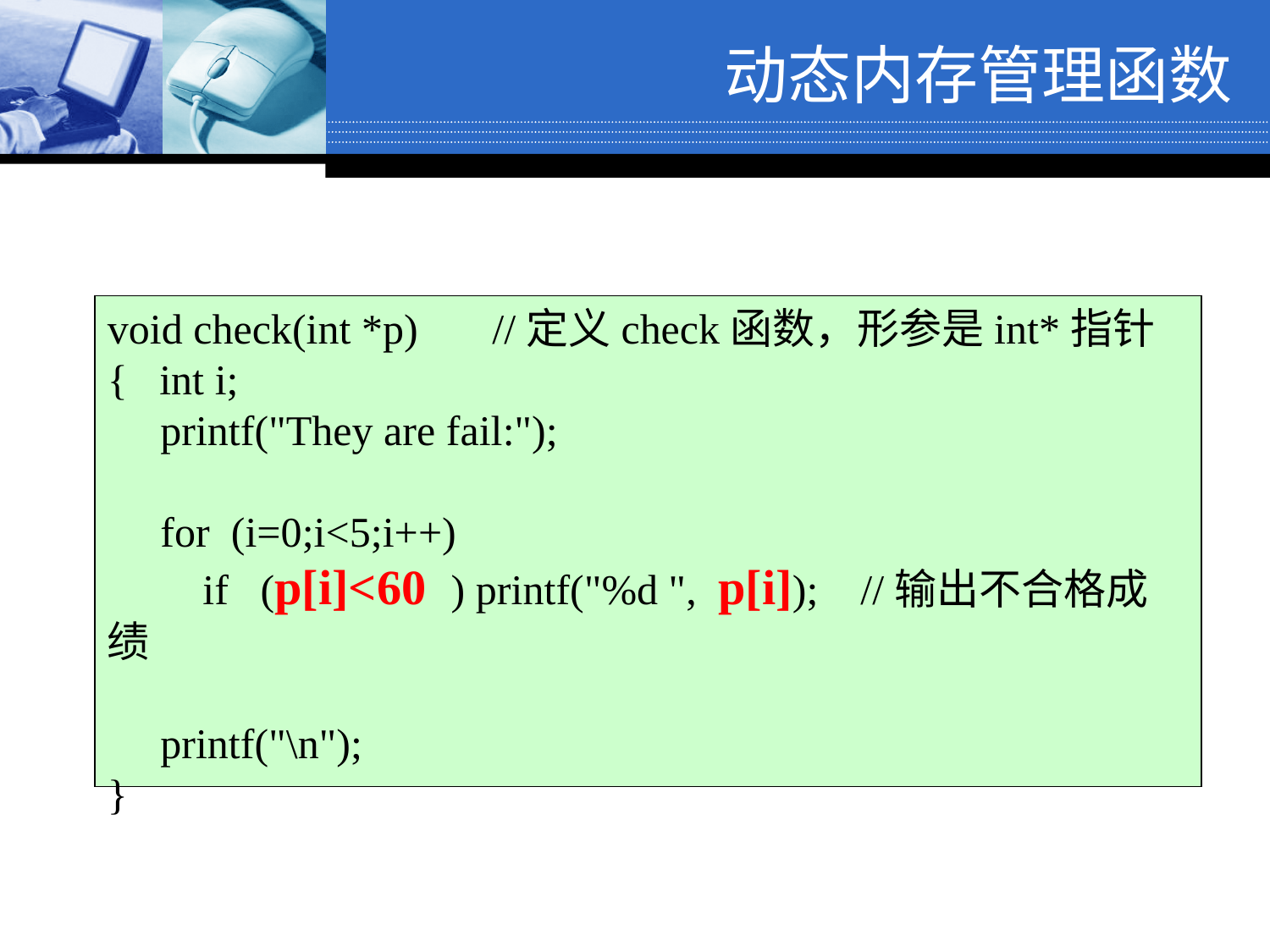

# 动态内存管理函数
void check(int *p)       //定义check函数，形参是int*指针
{   int i;
     printf("They are fail:");

     for  (i=0;i<5;i++)
         if   (p[i]<60  ) printf("%d ",  p[i]);    //输出不合格成绩

     printf("\n");
}